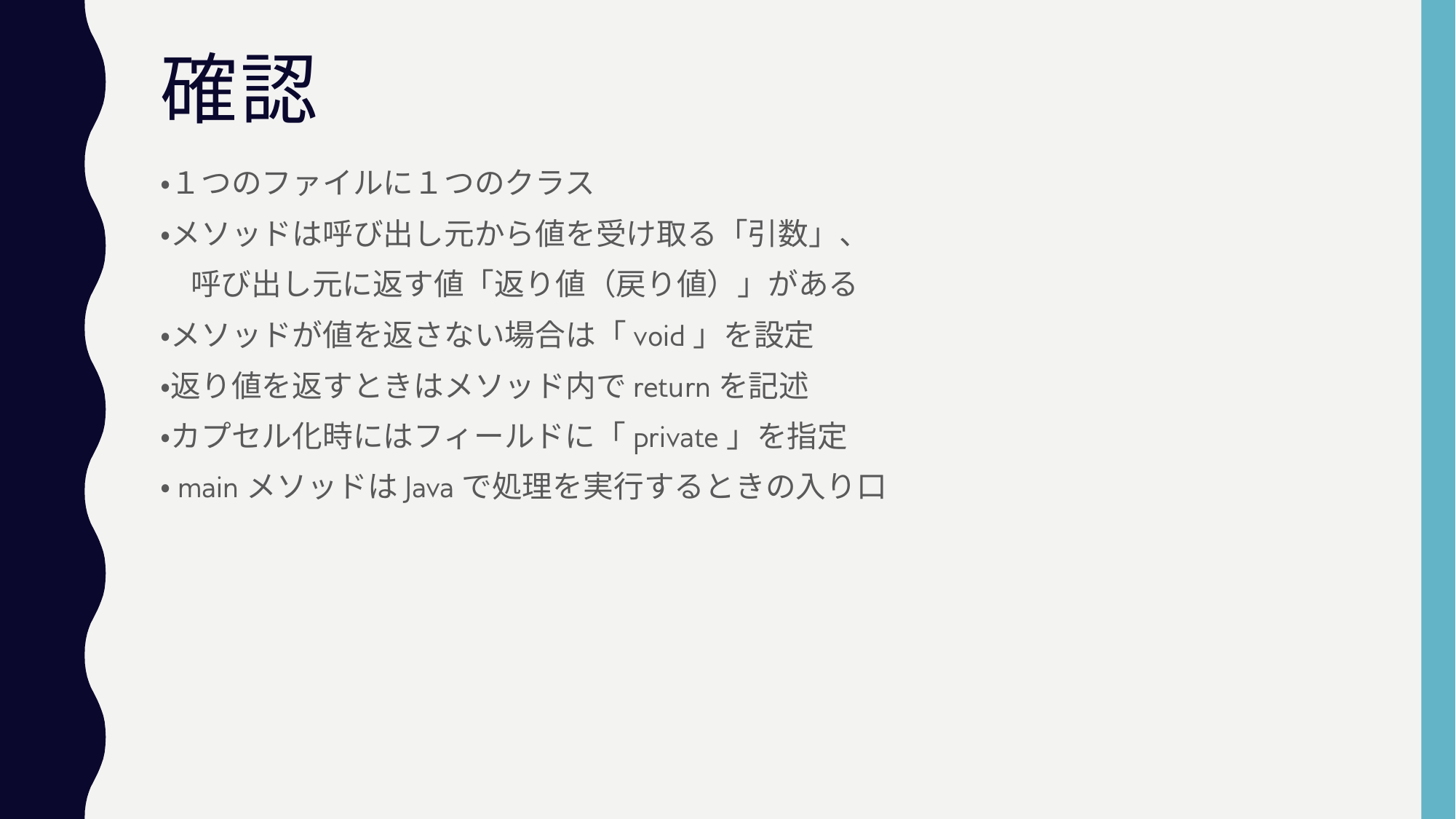

# 確認
・１つのファイルに１つのクラス
・メソッドは呼び出し元から値を受け取る「引数」、
　呼び出し元に返す値「返り値（戻り値）」がある
・メソッドが値を返さない場合は「void」を設定
・返り値を返すときはメソッド内でreturnを記述
・カプセル化時にはフィールドに「private」を指定
・mainメソッドはJavaで処理を実行するときの入り口